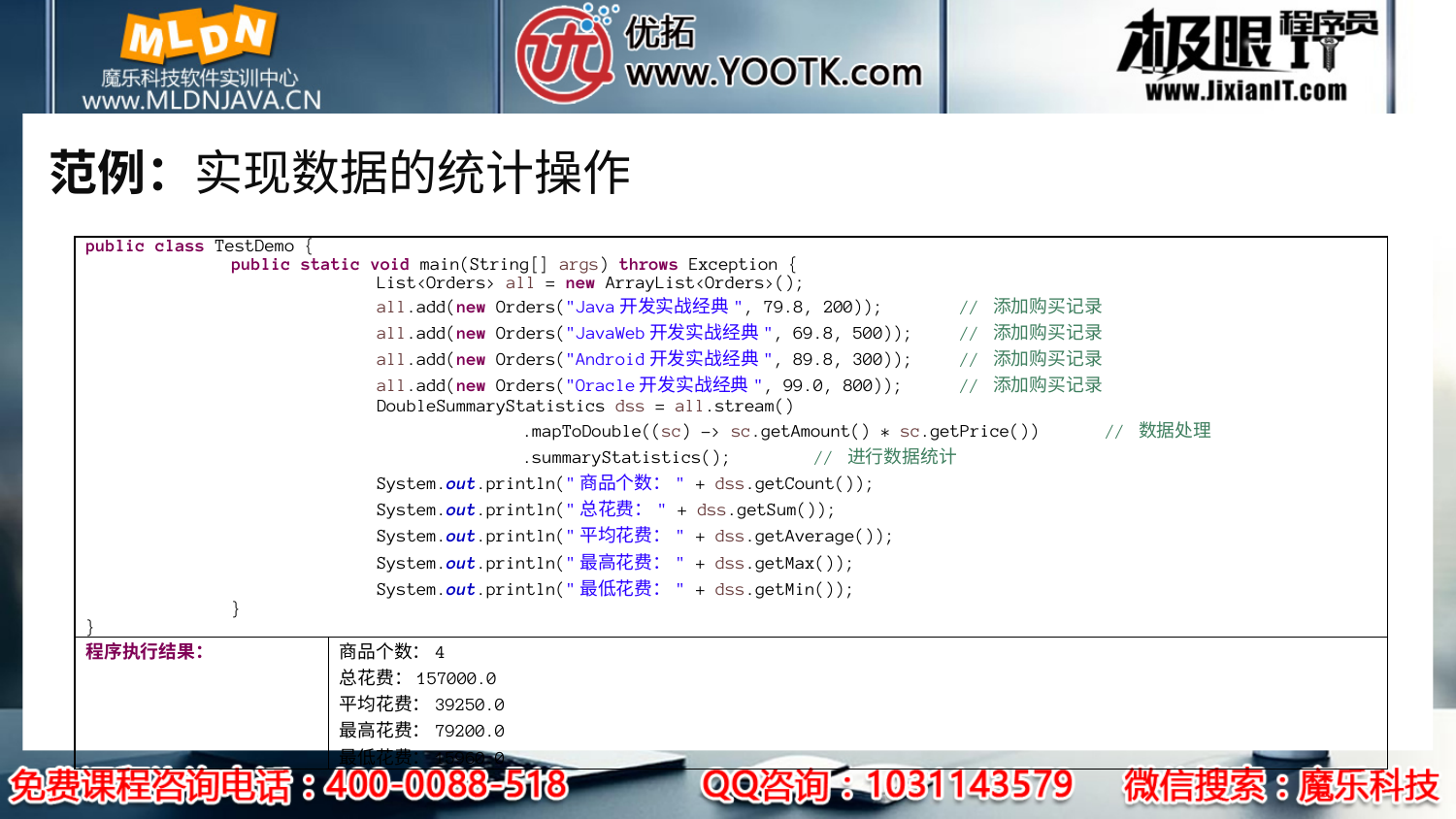

# 范例：实现数据的统计操作
| public class TestDemo { public static void main(String[] args) throws Exception { List<Orders> all = new ArrayList<Orders>(); all.add(new Orders("Java开发实战经典", 79.8, 200)); // 添加购买记录 all.add(new Orders("JavaWeb开发实战经典", 69.8, 500)); // 添加购买记录 all.add(new Orders("Android开发实战经典", 89.8, 300)); // 添加购买记录 all.add(new Orders("Oracle开发实战经典", 99.0, 800)); // 添加购买记录 DoubleSummaryStatistics dss = all.stream() .mapToDouble((sc) -> sc.getAmount() \* sc.getPrice()) // 数据处理 .summaryStatistics(); // 进行数据统计 System.out.println("商品个数：" + dss.getCount()); System.out.println("总花费：" + dss.getSum()); System.out.println("平均花费：" + dss.getAverage()); System.out.println("最高花费：" + dss.getMax()); System.out.println("最低花费：" + dss.getMin()); } } |  |
| --- | --- |
| 程序执行结果： | 商品个数：4 总花费：157000.0 平均花费：39250.0 最高花费：79200.0 最低花费：15960.0 |